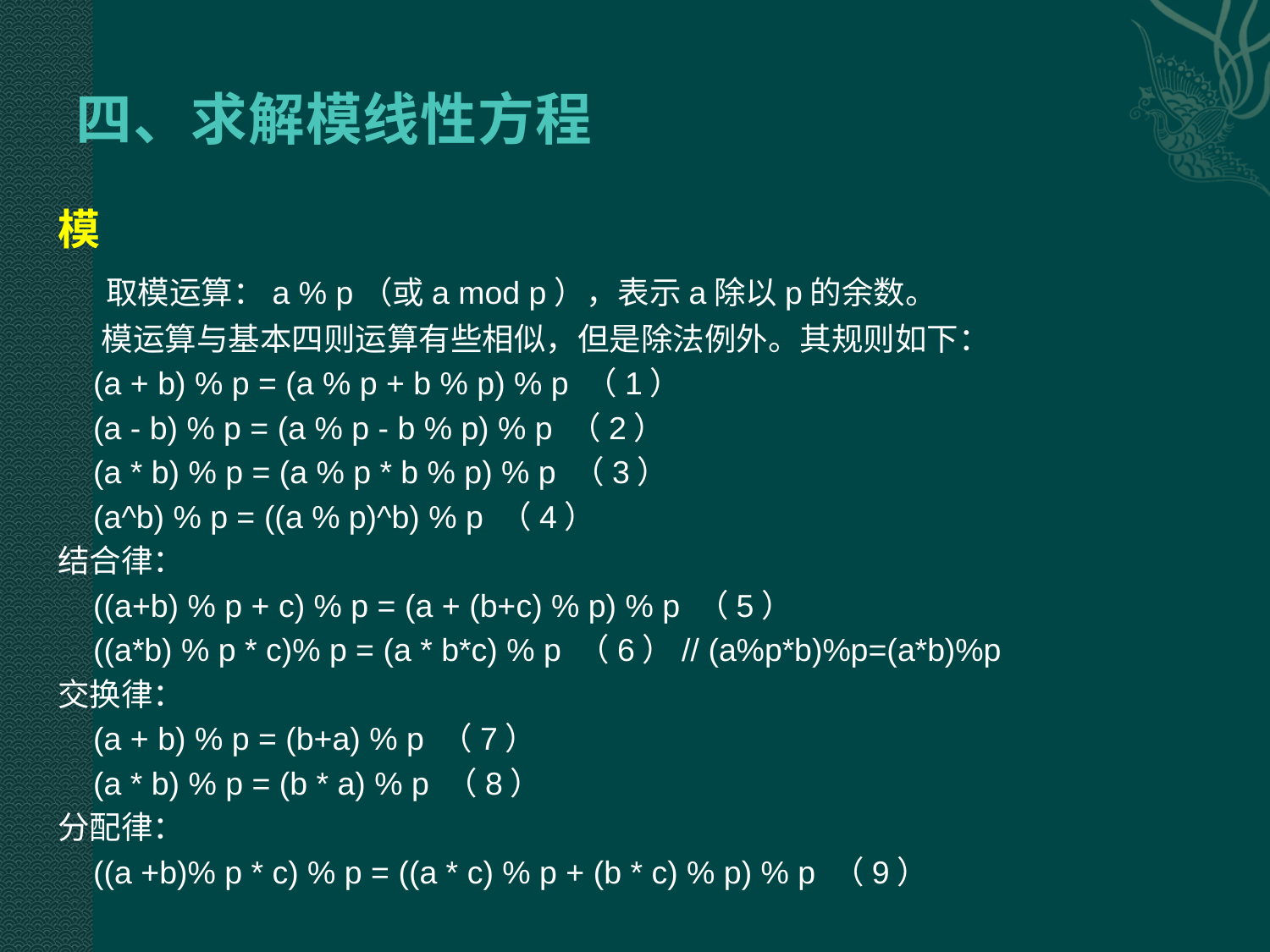

# 四、求解模线性方程
模
    取模运算：a % p（或a mod p），表示a除以p的余数。
     模运算与基本四则运算有些相似，但是除法例外。其规则如下：
    (a + b) % p = (a % p + b % p) % p （1）
    (a - b) % p = (a % p - b % p) % p （2）
    (a * b) % p = (a % p * b % p) % p （3）
    (a^b) % p = ((a % p)^b) % p （4）
结合律：
    ((a+b) % p + c) % p = (a + (b+c) % p) % p （5）
    ((a*b) % p * c)% p = (a * b*c) % p （6）// (a%p*b)%p=(a*b)%p
交换律：
    (a + b) % p = (b+a) % p （7）
    (a * b) % p = (b * a) % p （8）
分配律：
    ((a +b)% p * c) % p = ((a * c) % p + (b * c) % p) % p （9）